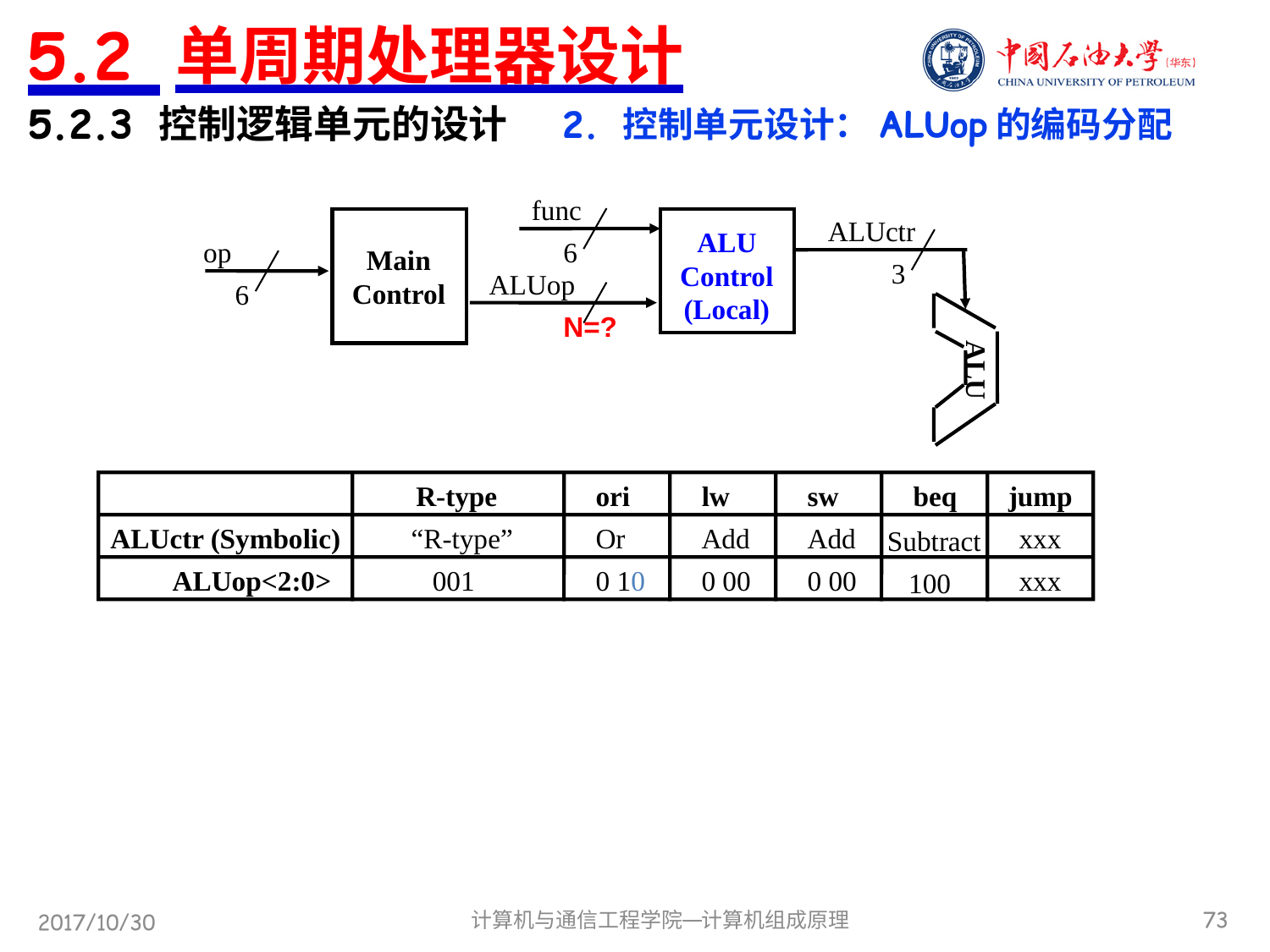

# 5.2 单周期处理器设计
5.2.3 控制逻辑单元的设计

2. 控制单元设计：ALUop的编码分配
func
ALUctr

ALU
Control
(Local)
op

6

Main
Control

3

ALUop

6

N=?
ALU

R-type
ori
lw
sw
beq
jump
ALUctr (Symbolic)

“R-type”
Or
Add
Add
xxx
Subtract

ALUop<2:0>
001
0 10
0 00
0 00
xxx
100

计算机与通信工程学院—计算机组成原理
73
2017/10/30